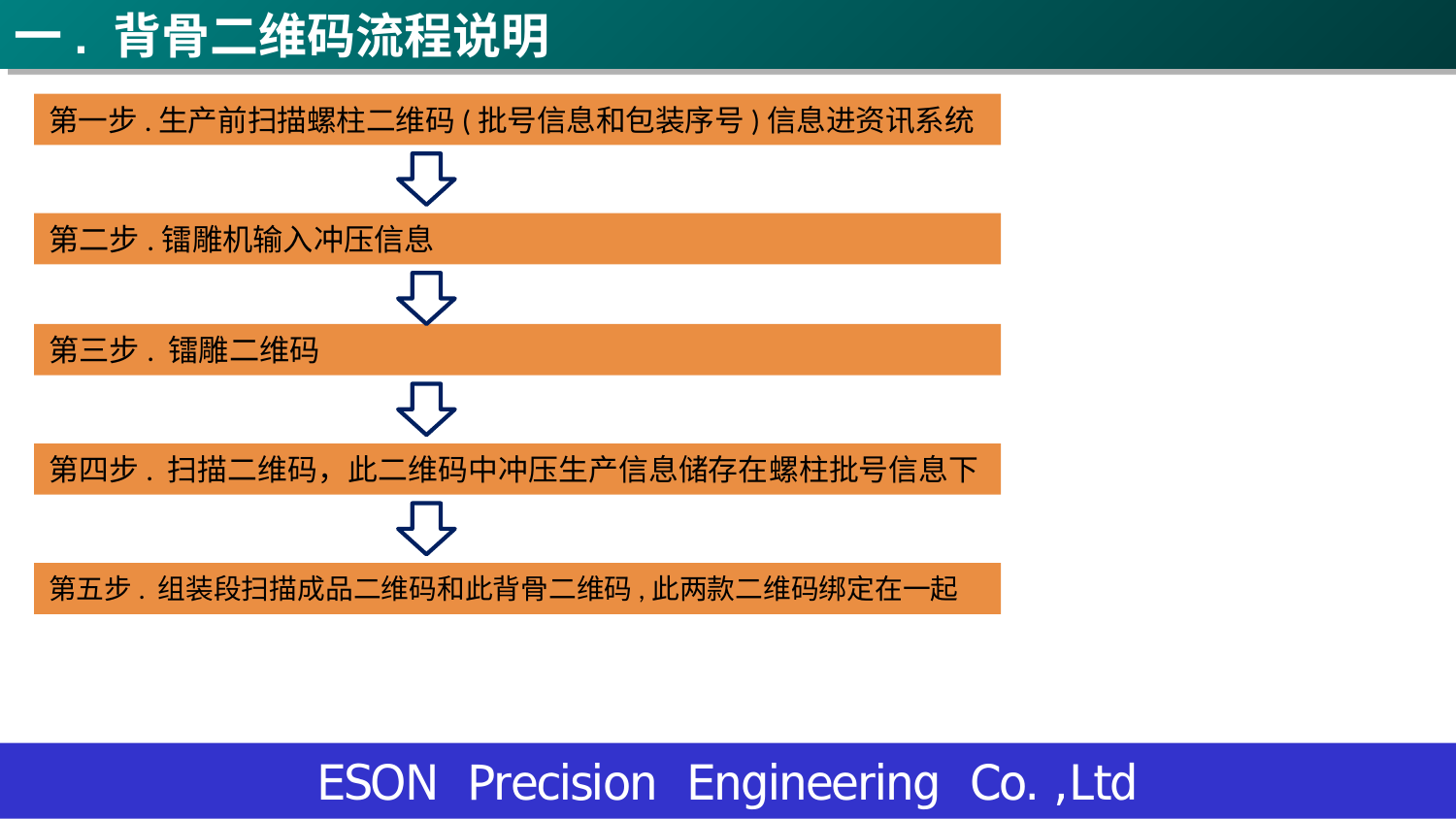

一. 背骨二维码流程说明
第一步.生产前扫描螺柱二维码(批号信息和包装序号)信息进资讯系统

第二步.镭雕机输入冲压信息

第三步. 镭雕二维码

第四步. 扫描二维码，此二维码中冲压生产信息储存在螺柱批号信息下

第五步. 组装段扫描成品二维码和此背骨二维码,此两款二维码绑定在一起
ESON  Precision  Engineering  Co. ,Ltd